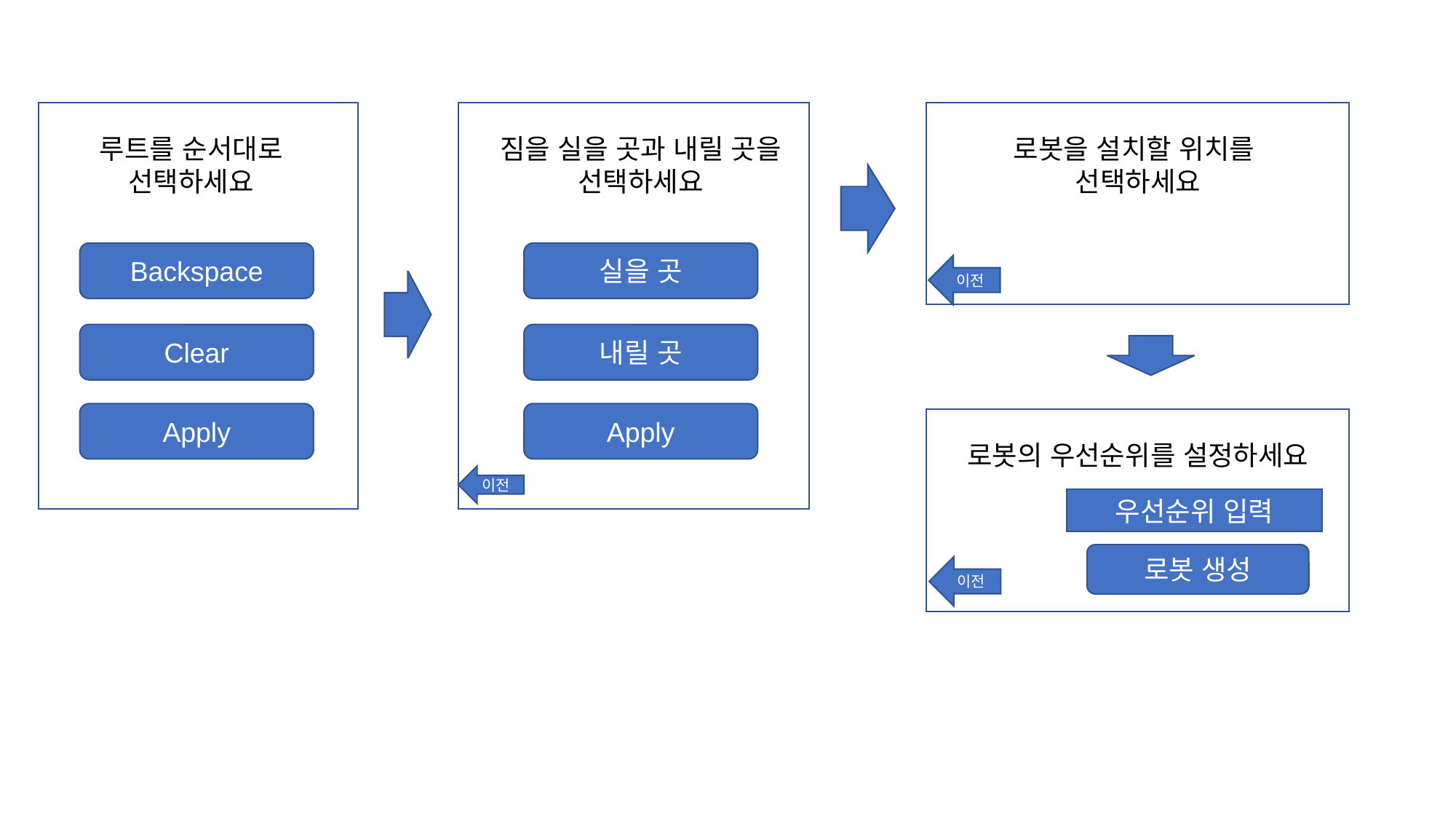

루트를 순서대로
선택하세요
로봇을 설치할 위치를
선택하세요
짐을 실을 곳과 내릴 곳을
선택하세요

Backspace
실을 곳
이전

Clear
내릴 곳
Apply
Apply

로봇의 우선순위를 설정하세요
이전
우선순위 입력
로봇 생성
이전